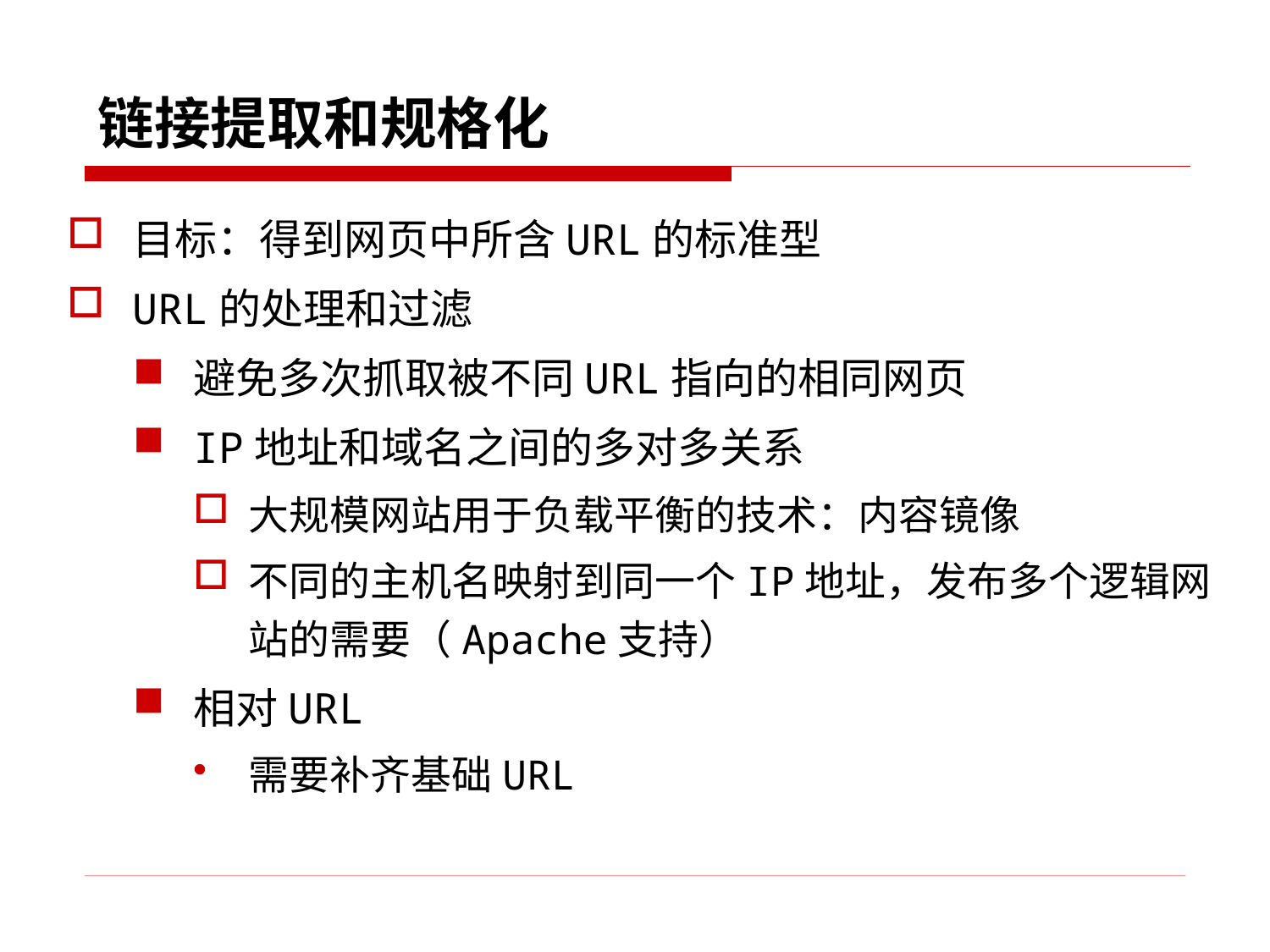

链接提取和规格化
目标：得到网页中所含URL的标准型
URL的处理和过滤
避免多次抓取被不同URL指向的相同网页
IP地址和域名之间的多对多关系
大规模网站用于负载平衡的技术：内容镜像
不同的主机名映射到同一个IP地址，发布多个逻辑网站的需要（Apache支持）
相对URL
需要补齐基础URL
36